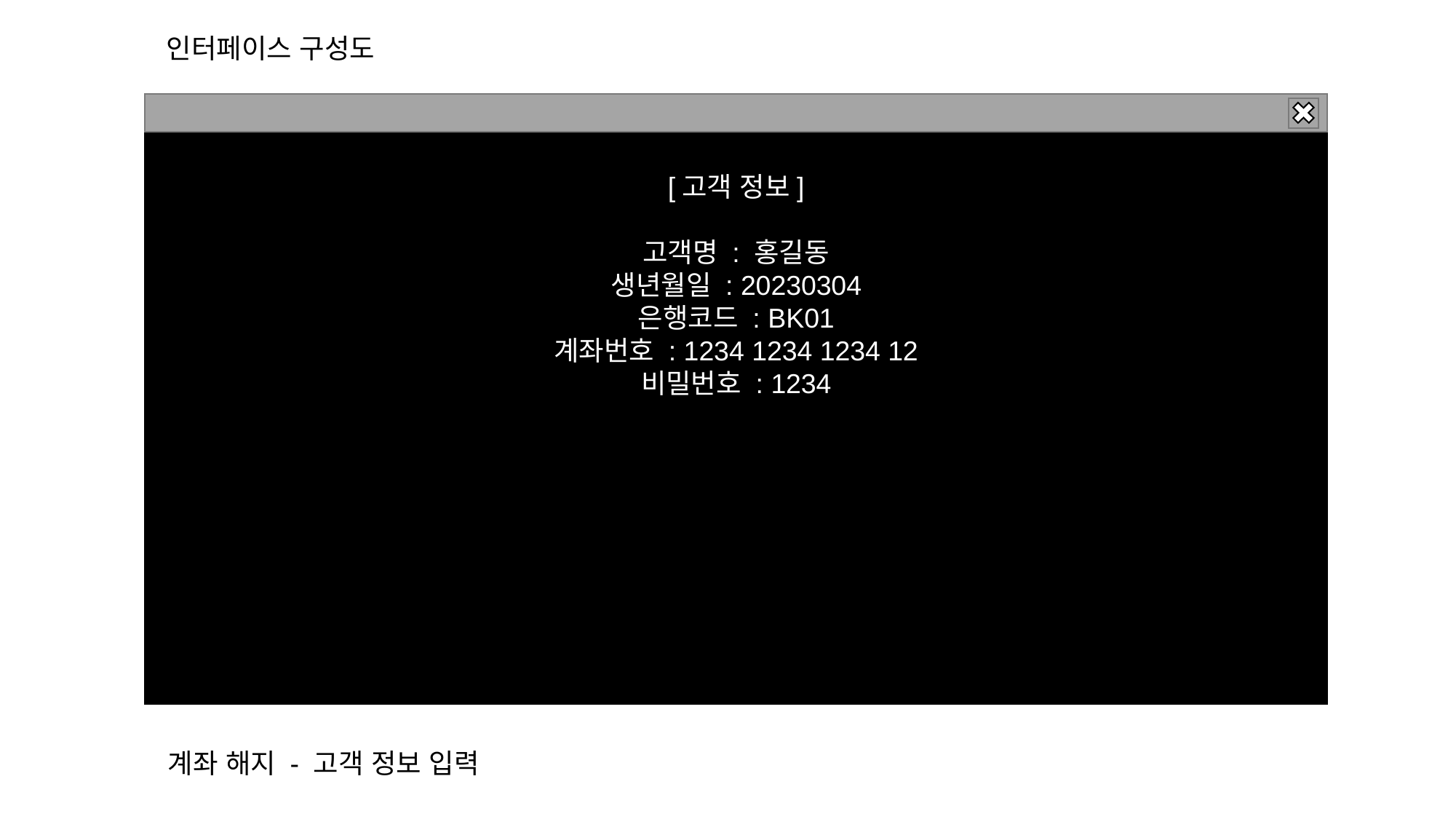

인터페이스 구성도

[고객 정보]

고객명 : 홍길동
생년월일 : 20230304
은행코드 : BK01
계좌번호 : 1234 1234 1234 12
비밀번호 : 1234

계좌 해지 - 고객 정보 입력